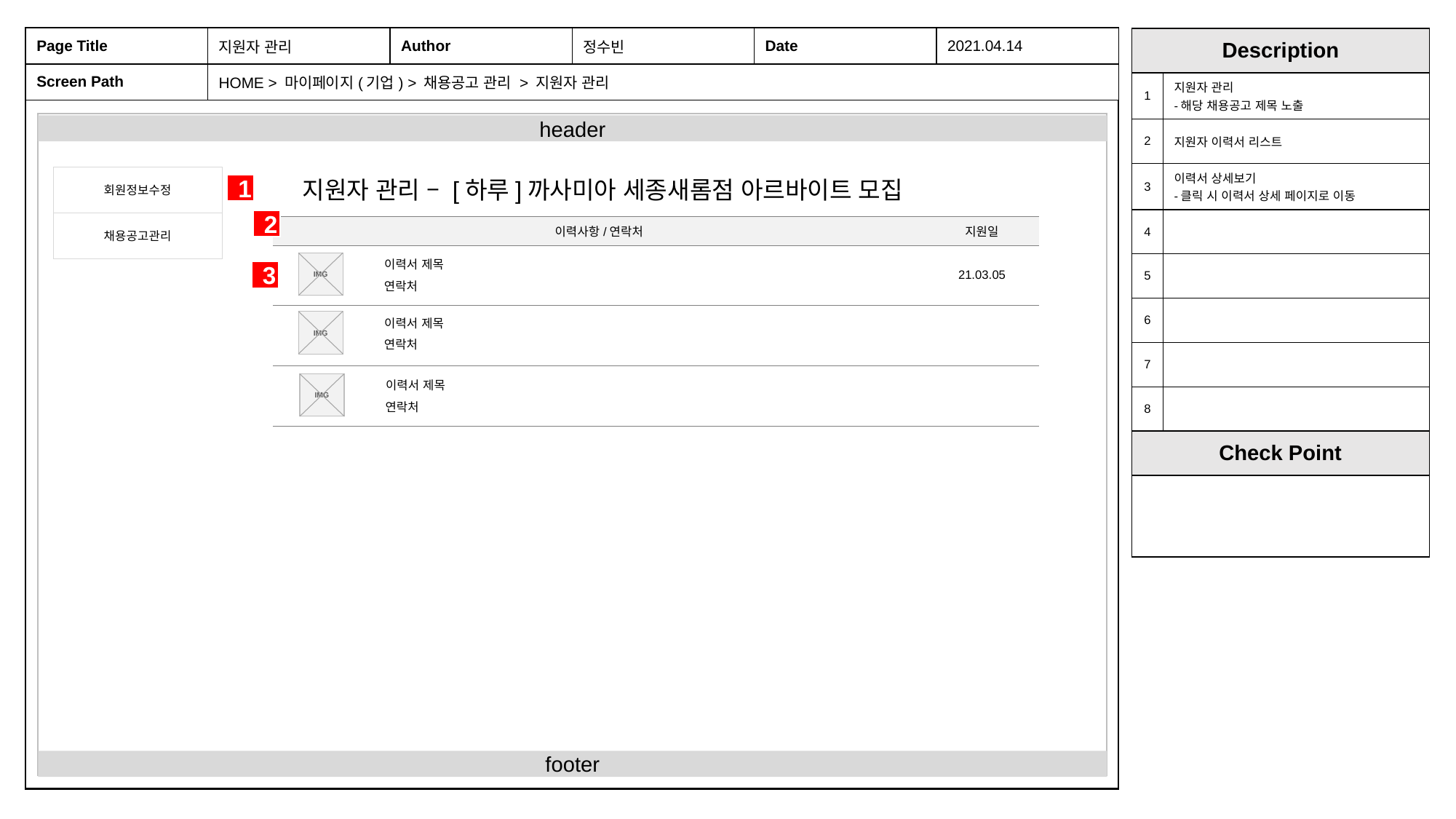

| Page Title | 지원자 관리 | Author | 정수빈 | Date | 2021.04.14 |
| --- | --- | --- | --- | --- | --- |
| Screen Path | HOME > 마이페이지(기업) > 채용공고 관리 > 지원자 관리 |  |  |  |  |
| Description |  |
| --- | --- |
| 1 | 지원자 관리 -해당 채용공고 제목 노출 |
| 2 | 지원자 이력서 리스트 |
| 3 | 이력서 상세보기 -클릭 시 이력서 상세 페이지로 이동 |
| 4 |  |
| 5 |  |
| 6 |  |
| 7 |  |
| 8 |  |
| Check Point |  |
|  |  |
이력사항/연락처
header
회원정보수정
채용공고관리
지원자 관리 – [하루]까사미아 세종새롬점 아르바이트 모집

1
2
| 이력사항/연락처 | 써야 | 하나 | 지원기간 | 지원자 | 수정 | 지원일 |
| --- | --- | --- | --- | --- | --- | --- |
|  |  |  |  |  |  | 21.03.05 |
|  |  |  |  |  |  |  |
|  |  |  |  |  |  |  |
이력서 제목
IMG
3
연락처
이력서 제목
IMG
연락처
이력서 제목
IMG
연락처
footer